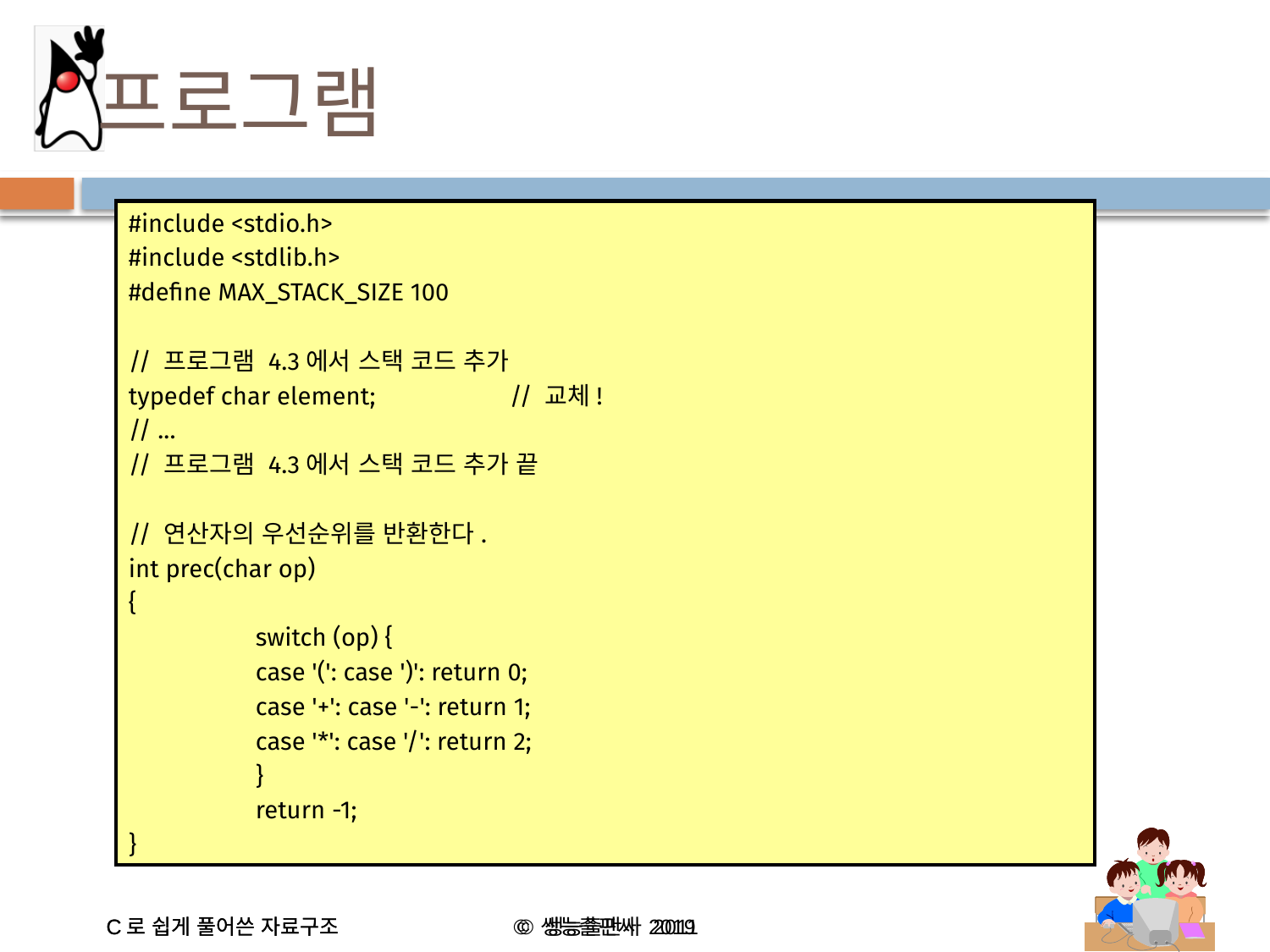

# 프로그램
#include <stdio.h>
#include <stdlib.h>
#define MAX_STACK_SIZE 100

// 프로그램 4.3에서 스택 코드 추가
typedef char element;		// 교체!
// ...
// 프로그램 4.3에서 스택 코드 추가 끝

// 연산자의 우선순위를 반환한다.
int prec(char op)
{
	switch (op) {
	case '(': case ')': return 0;
	case '+': case '-': return 1;
	case '*': case '/': return 2;
	}
	return -1;
}